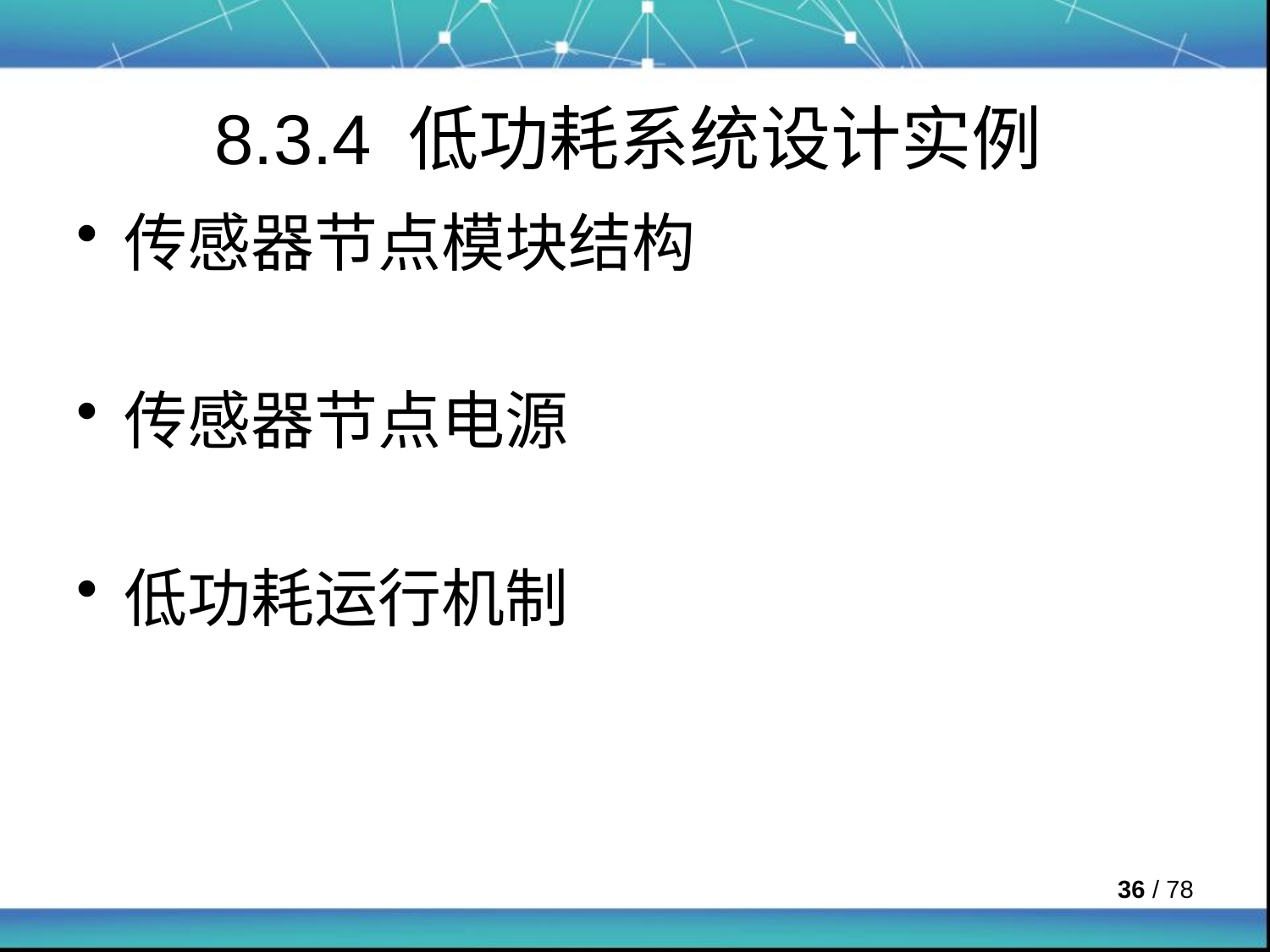

# 8.3.4 低功耗系统设计实例
传感器节点模块结构

传感器节点电源

低功耗运行机制
36 / 78